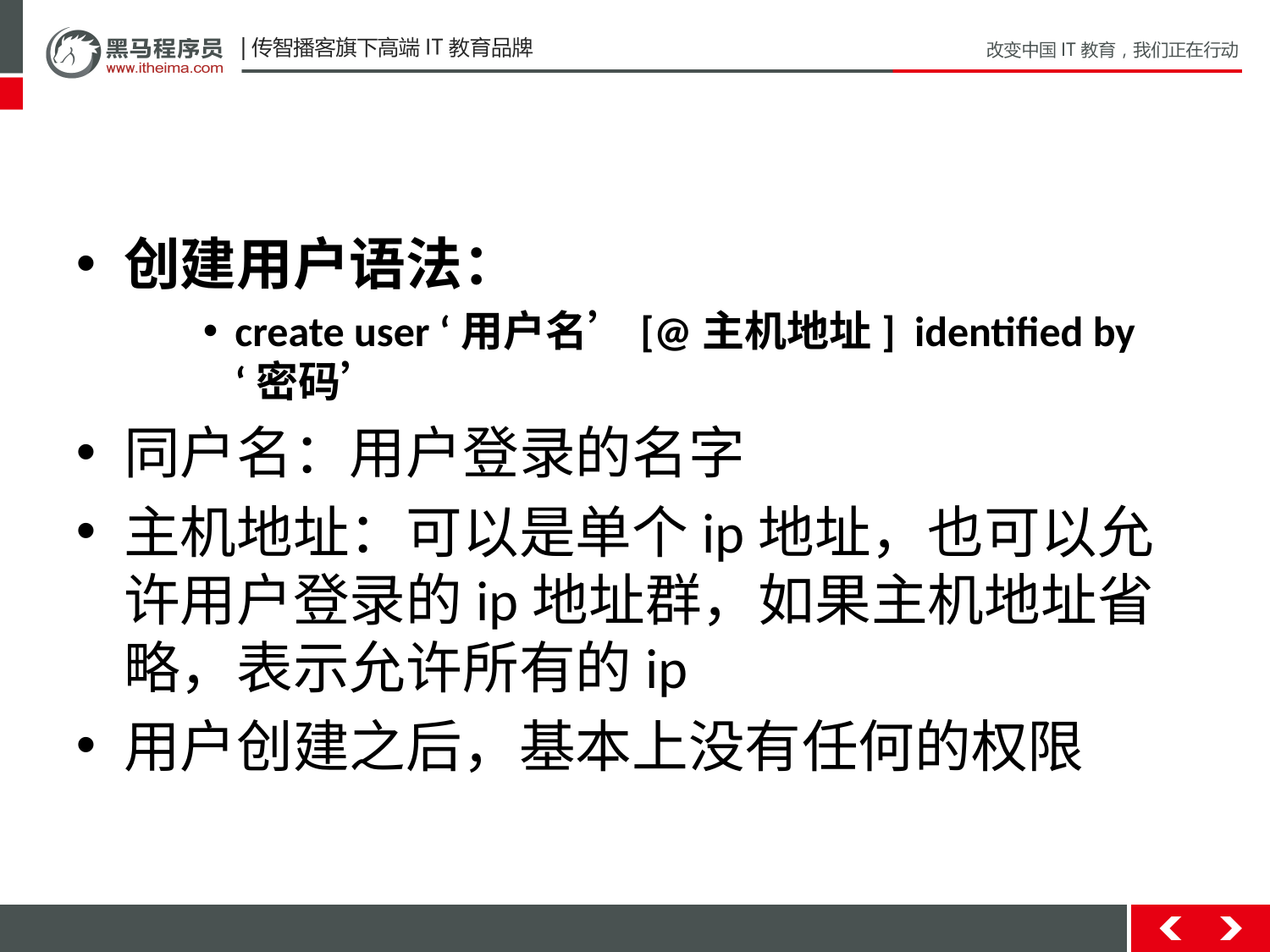

#
创建用户语法：
create user ‘用户名’[@主机地址]  identified by  ‘密码’
同户名：用户登录的名字
主机地址：可以是单个ip地址，也可以允许用户登录的ip地址群，如果主机地址省略，表示允许所有的ip
用户创建之后，基本上没有任何的权限